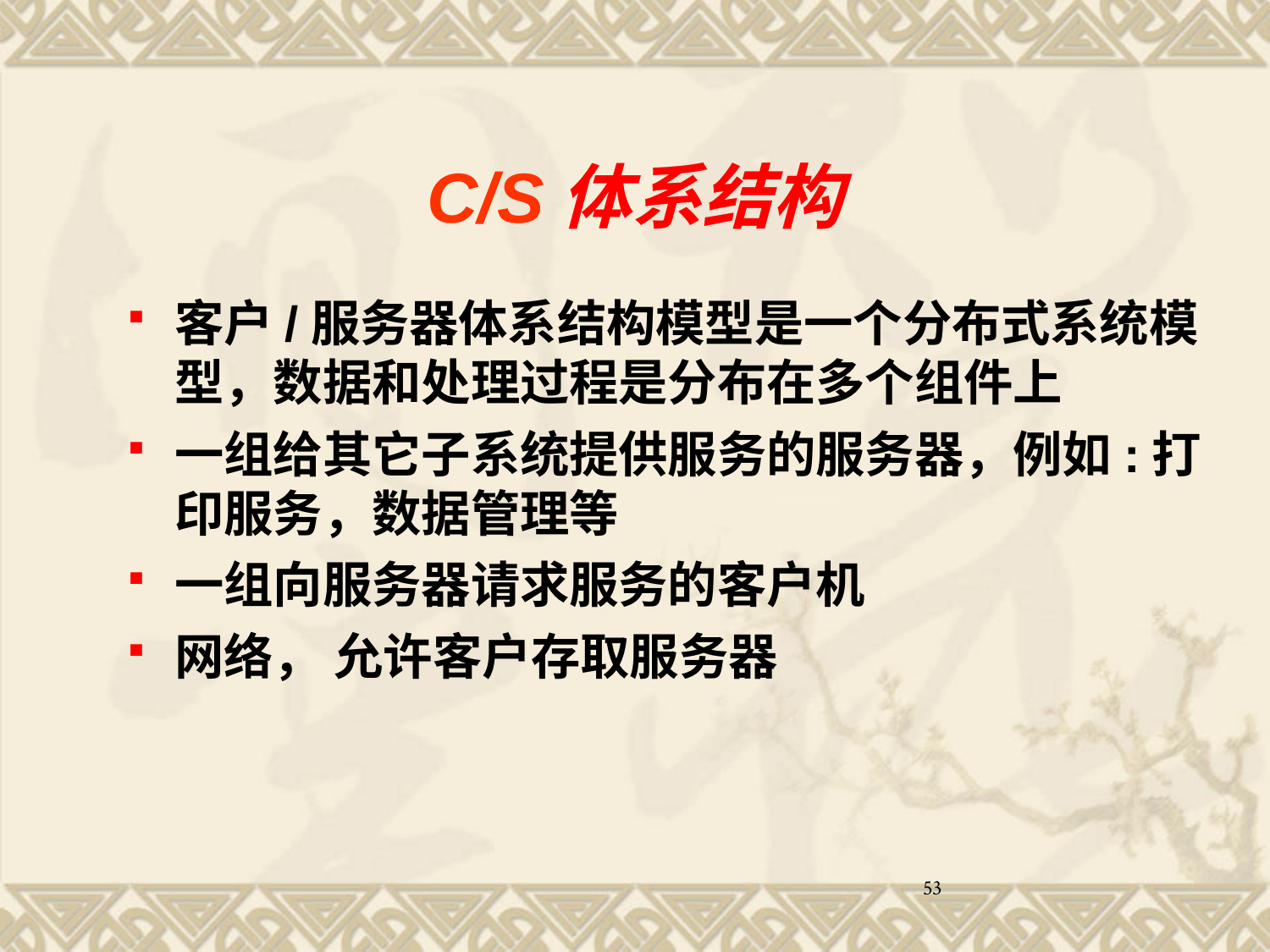

C/S体系结构
客户/服务器体系结构模型是一个分布式系统模型，数据和处理过程是分布在多个组件上
一组给其它子系统提供服务的服务器，例如:打印服务，数据管理等
一组向服务器请求服务的客户机
网络， 允许客户存取服务器
53